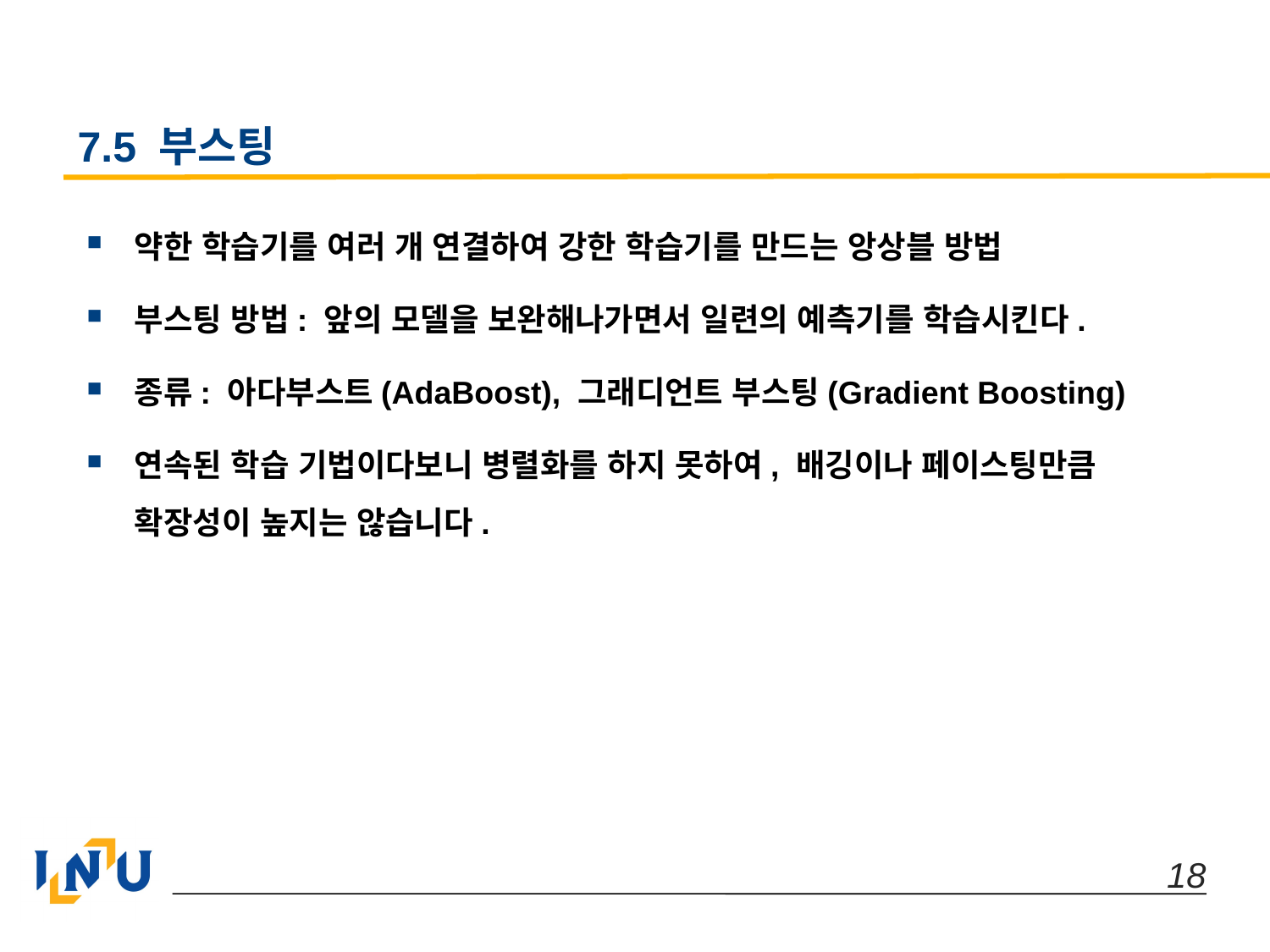

# 7.5 부스팅
약한 학습기를 여러 개 연결하여 강한 학습기를 만드는 앙상블 방법
부스팅 방법: 앞의 모델을 보완해나가면서 일련의 예측기를 학습시킨다.
종류: 아다부스트(AdaBoost), 그래디언트 부스팅(Gradient Boosting)
연속된 학습 기법이다보니 병렬화를 하지 못하여, 배깅이나 페이스팅만큼 확장성이 높지는 않습니다.

 18